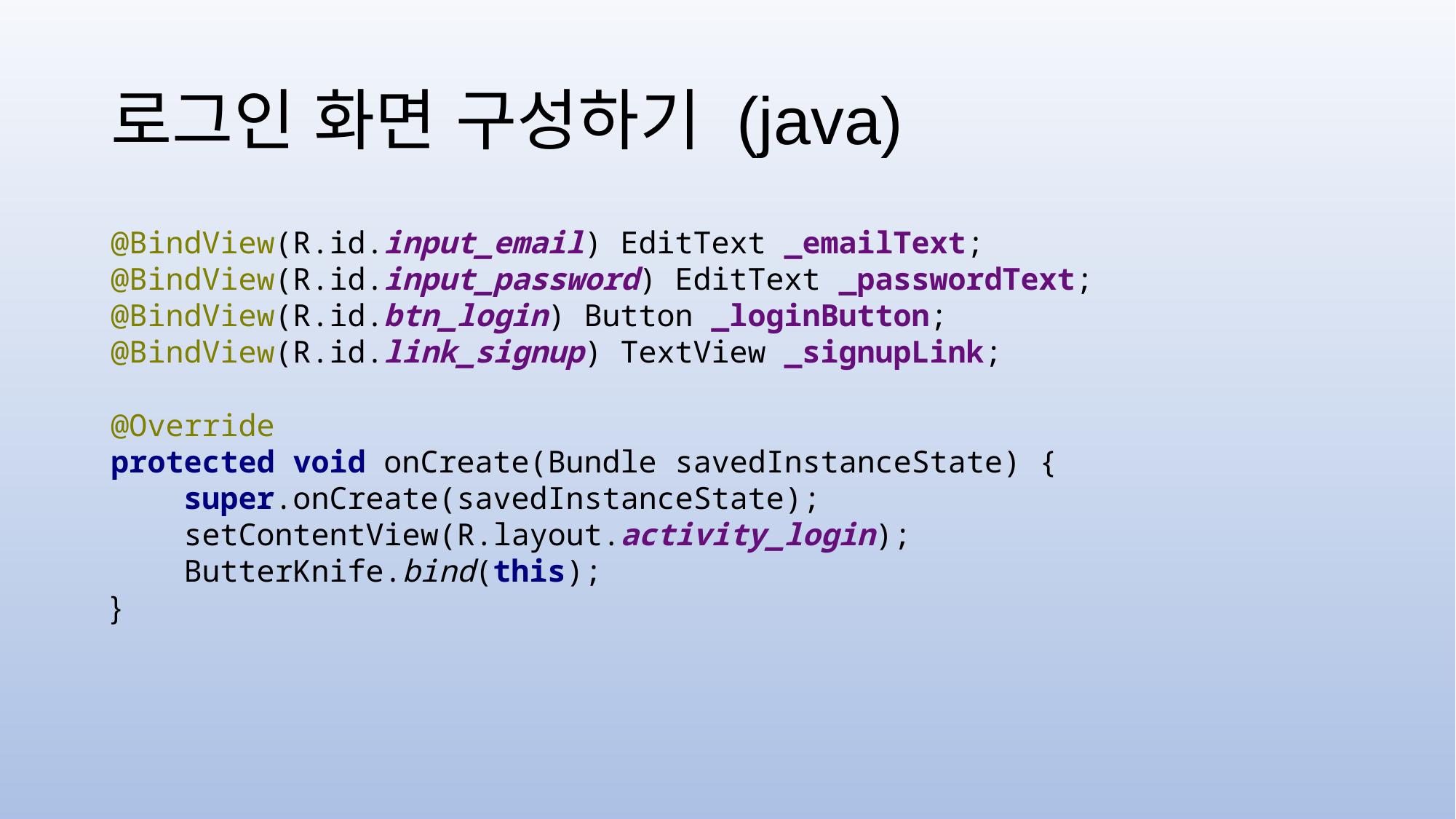

# 로그인 화면 구성하기 (java)
@BindView(R.id.input_email) EditText _emailText;
@BindView(R.id.input_password) EditText _passwordText;
@BindView(R.id.btn_login) Button _loginButton;
@BindView(R.id.link_signup) TextView _signupLink;

@Override
protected void onCreate(Bundle savedInstanceState) {
    super.onCreate(savedInstanceState);
    setContentView(R.layout.activity_login);
    ButterKnife.bind(this);
}